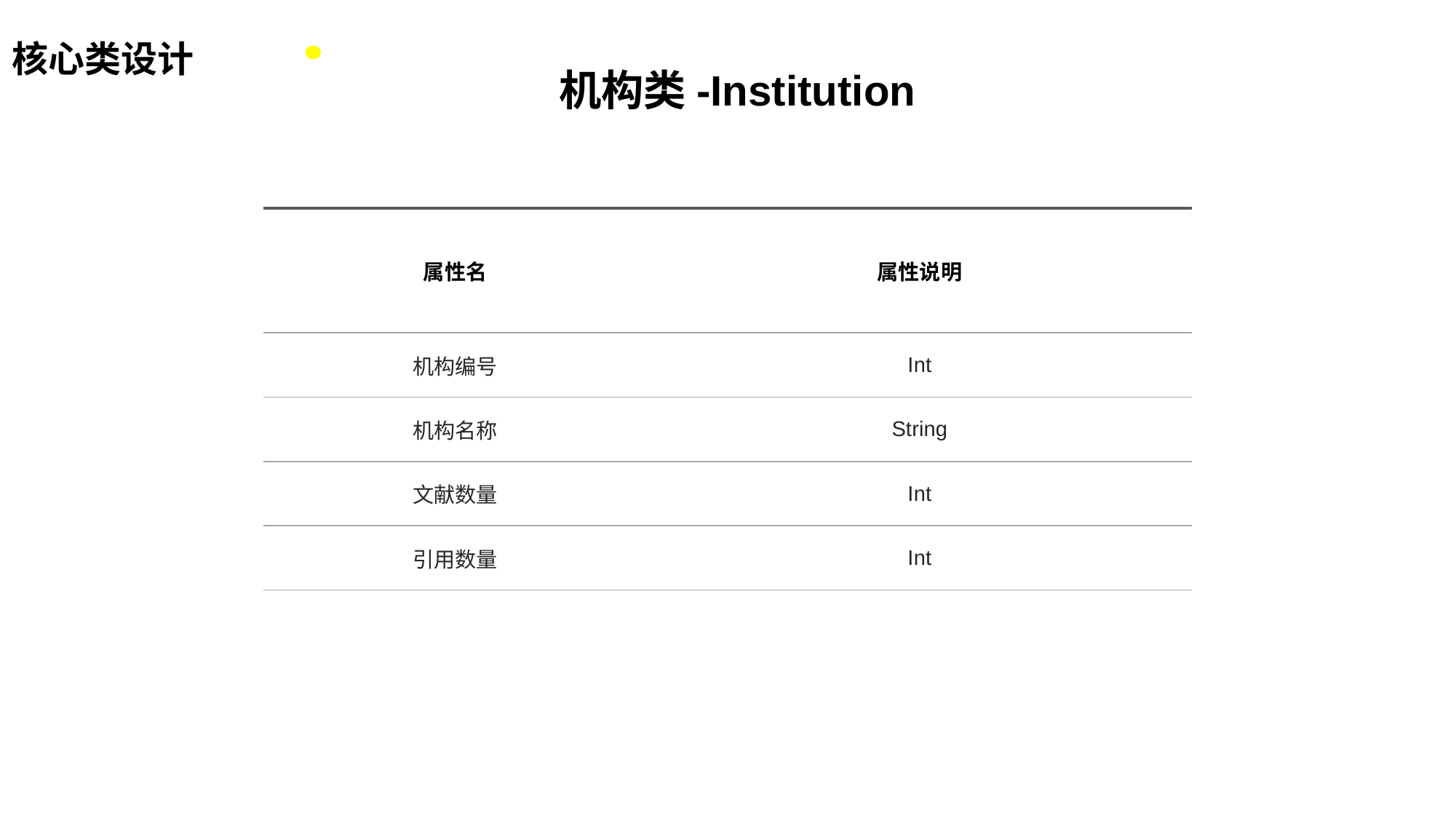

核心类设计

机构类-Institution
| 属性名 | 属性说明 |
| --- | --- |
| 机构编号 | Int |
| 机构名称 | String |
| 文献数量 | Int |
| 引用数量 | Int |